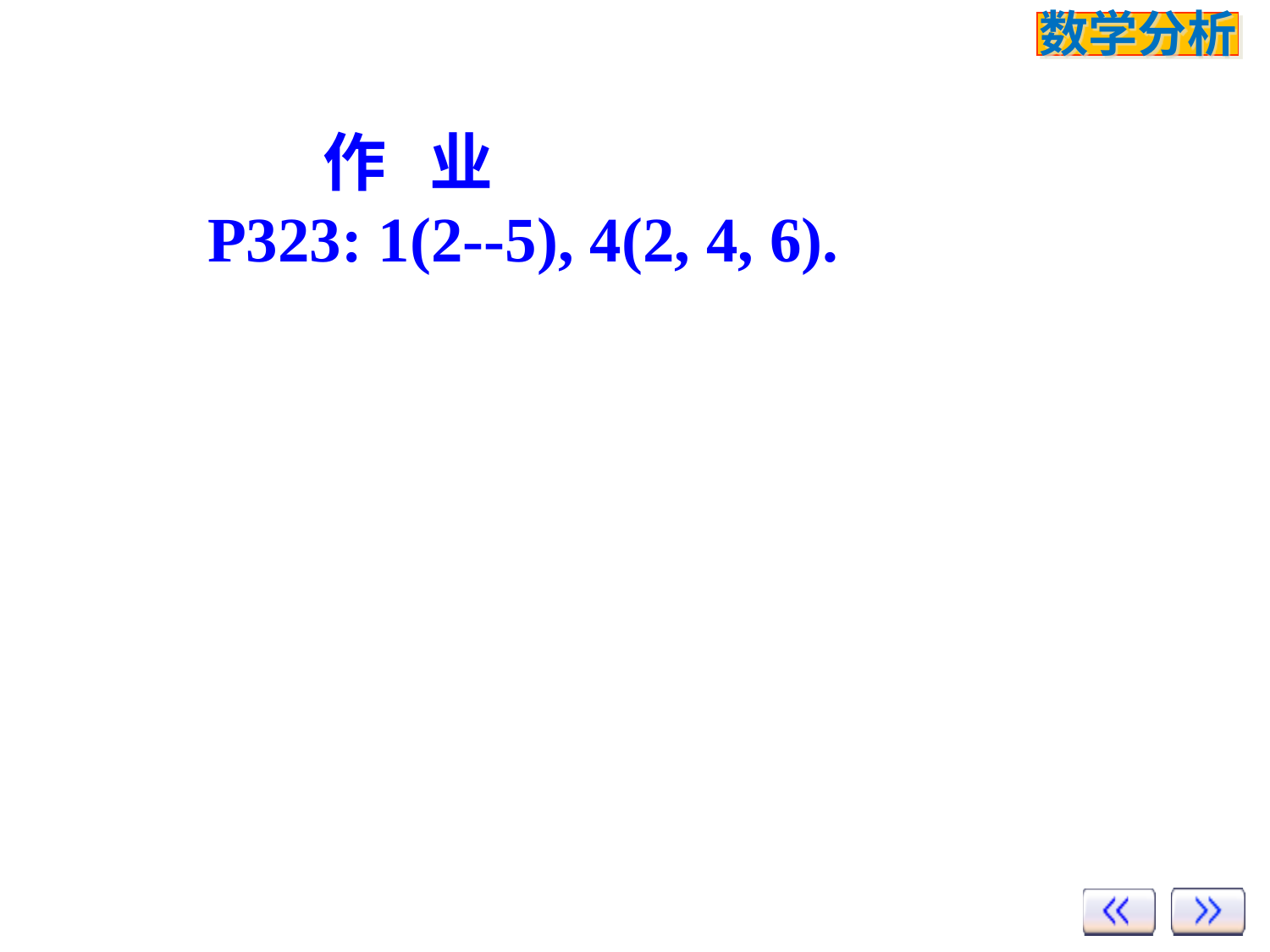

作   业
P323: 1(2--5), 4(2, 4, 6).